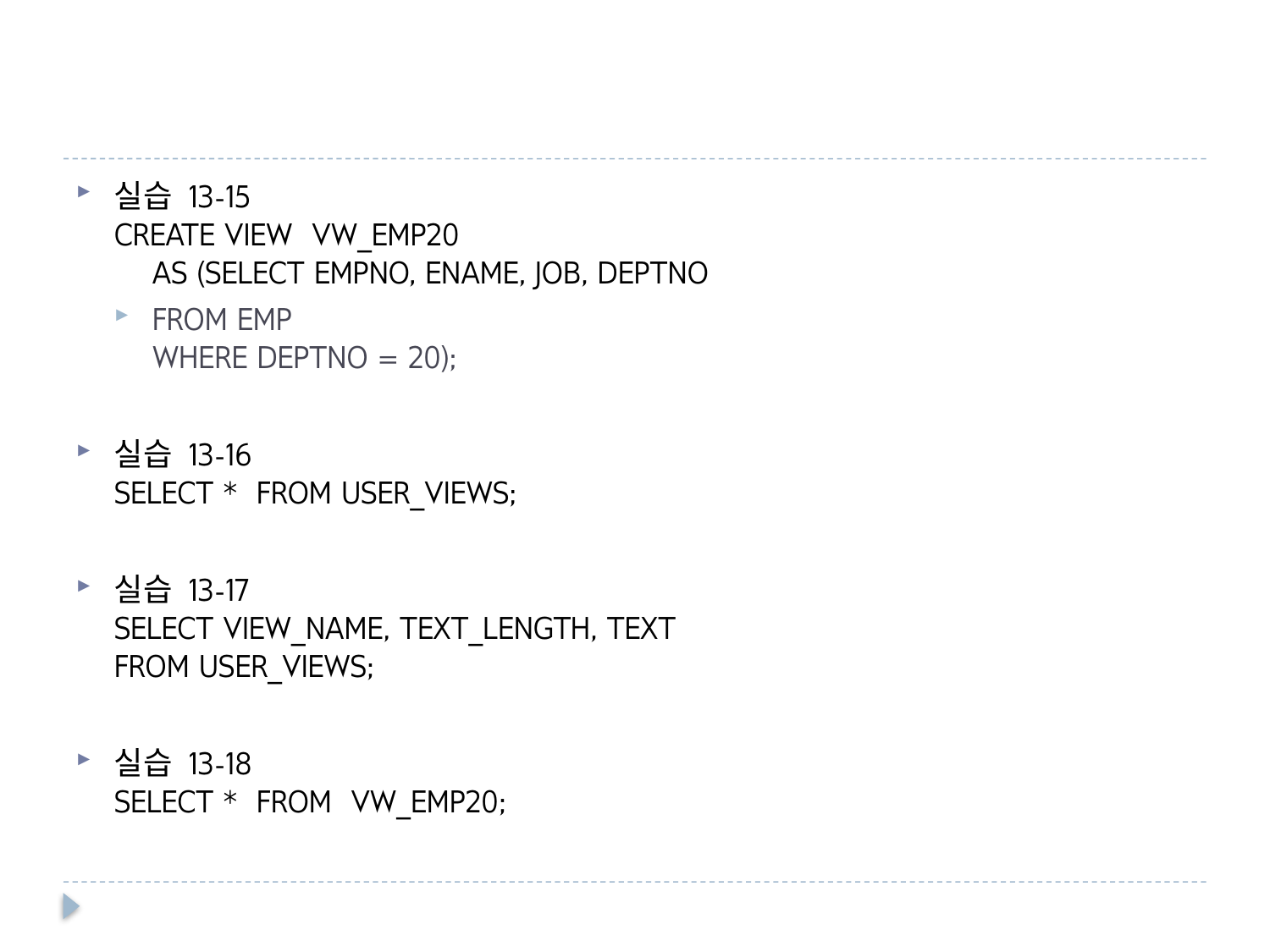

실습 13-15
CREATE VIEW  VW_EMP20
    AS (SELECT EMPNO, ENAME, JOB, DEPTNO
FROM EMP
WHERE DEPTNO = 20);

실습 13-16
SELECT *  FROM USER_VIEWS;

실습 13-17
SELECT VIEW_NAME, TEXT_LENGTH, TEXT
FROM USER_VIEWS;

실습 13-18
SELECT *  FROM  VW_EMP20;